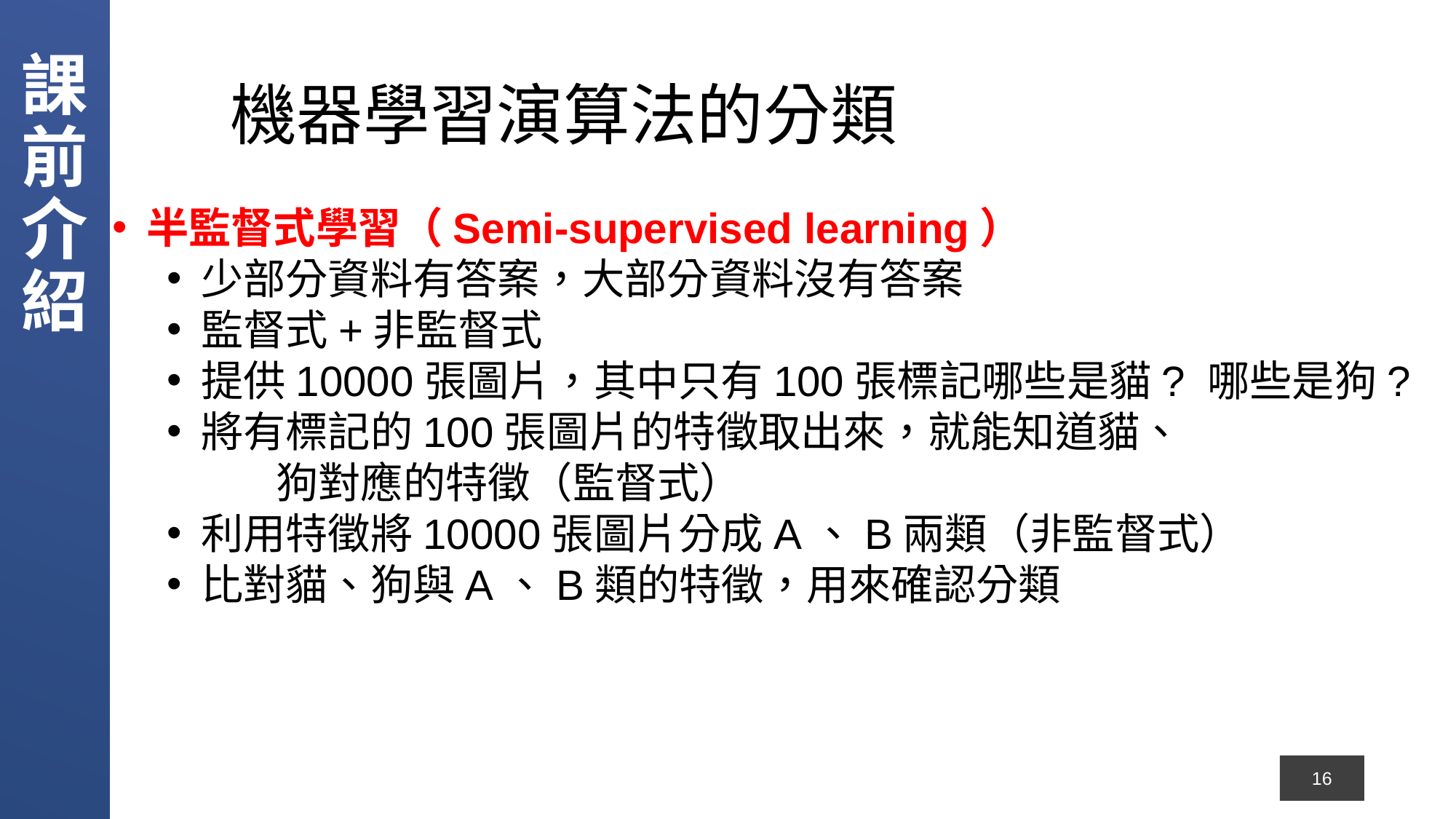

# 課前介紹
機器學習演算法的分類
半監督式學習（Semi-supervised learning）
少部分資料有答案，大部分資料沒有答案
監督式+非監督式
提供10000張圖片，其中只有100張標記哪些是貓? 哪些是狗?
將有標記的100張圖片的特徵取出來，就能知道貓、
	狗對應的特徵（監督式）
利用特徵將10000張圖片分成A、B兩類（非監督式）
比對貓、狗與A、B類的特徵，用來確認分類

16